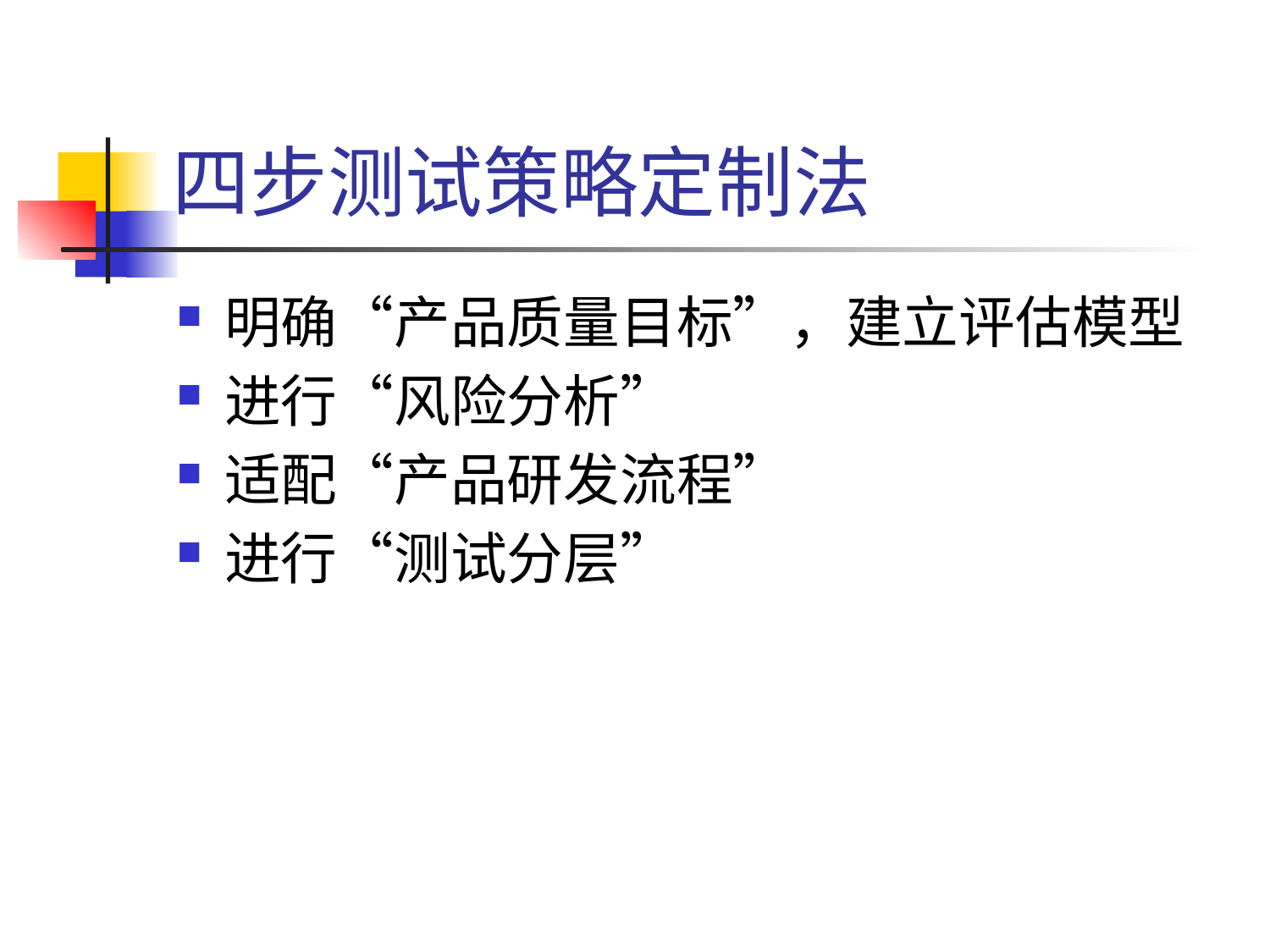

# 四步测试策略定制法
明确“产品质量目标”，建立评估模型
进行“风险分析”
适配“产品研发流程”
进行“测试分层”